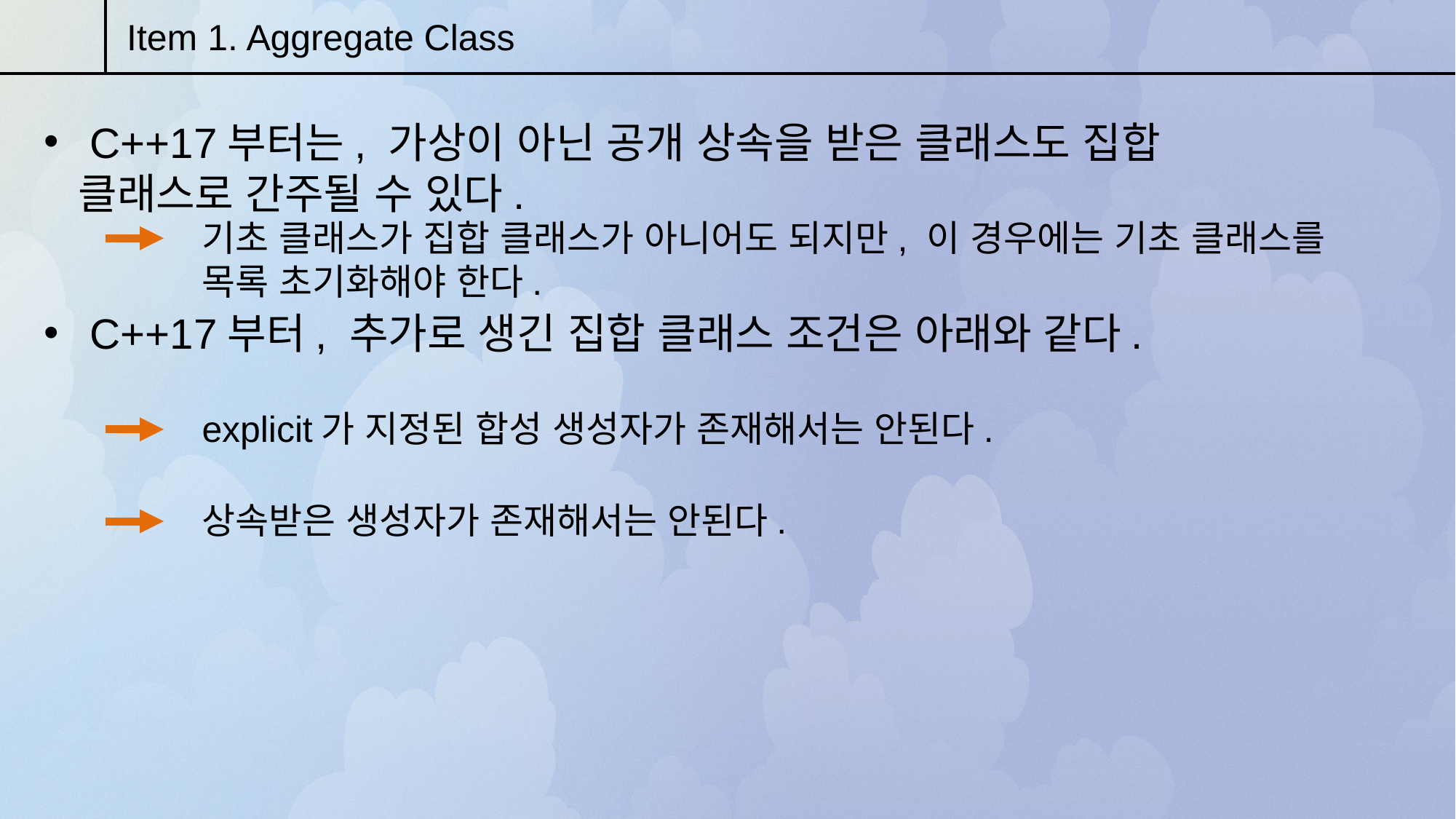

Item 1. Aggregate Class
 C++17부터는, 가상이 아닌 공개 상속을 받은 클래스도 집합 클래스로 간주될 수 있다.
기초 클래스가 집합 클래스가 아니어도 되지만, 이 경우에는 기초 클래스를 목록 초기화해야 한다.
 C++17부터, 추가로 생긴 집합 클래스 조건은 아래와 같다.
explicit가 지정된 합성 생성자가 존재해서는 안된다.
상속받은 생성자가 존재해서는 안된다.